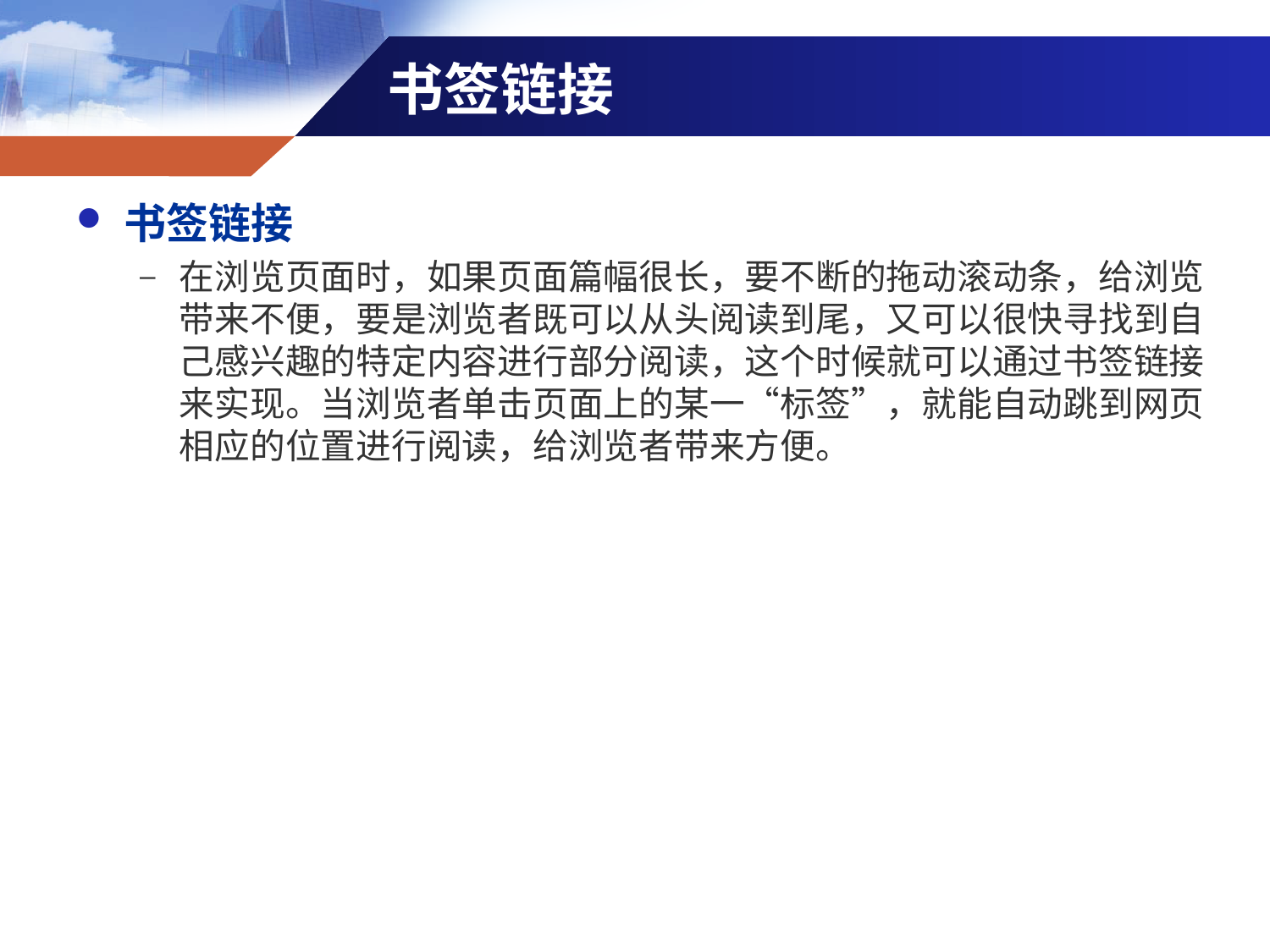

# 书签链接
书签链接
在浏览页面时，如果页面篇幅很长，要不断的拖动滚动条，给浏览带来不便，要是浏览者既可以从头阅读到尾，又可以很快寻找到自己感兴趣的特定内容进行部分阅读，这个时候就可以通过书签链接来实现。当浏览者单击页面上的某一“标签”，就能自动跳到网页相应的位置进行阅读，给浏览者带来方便。